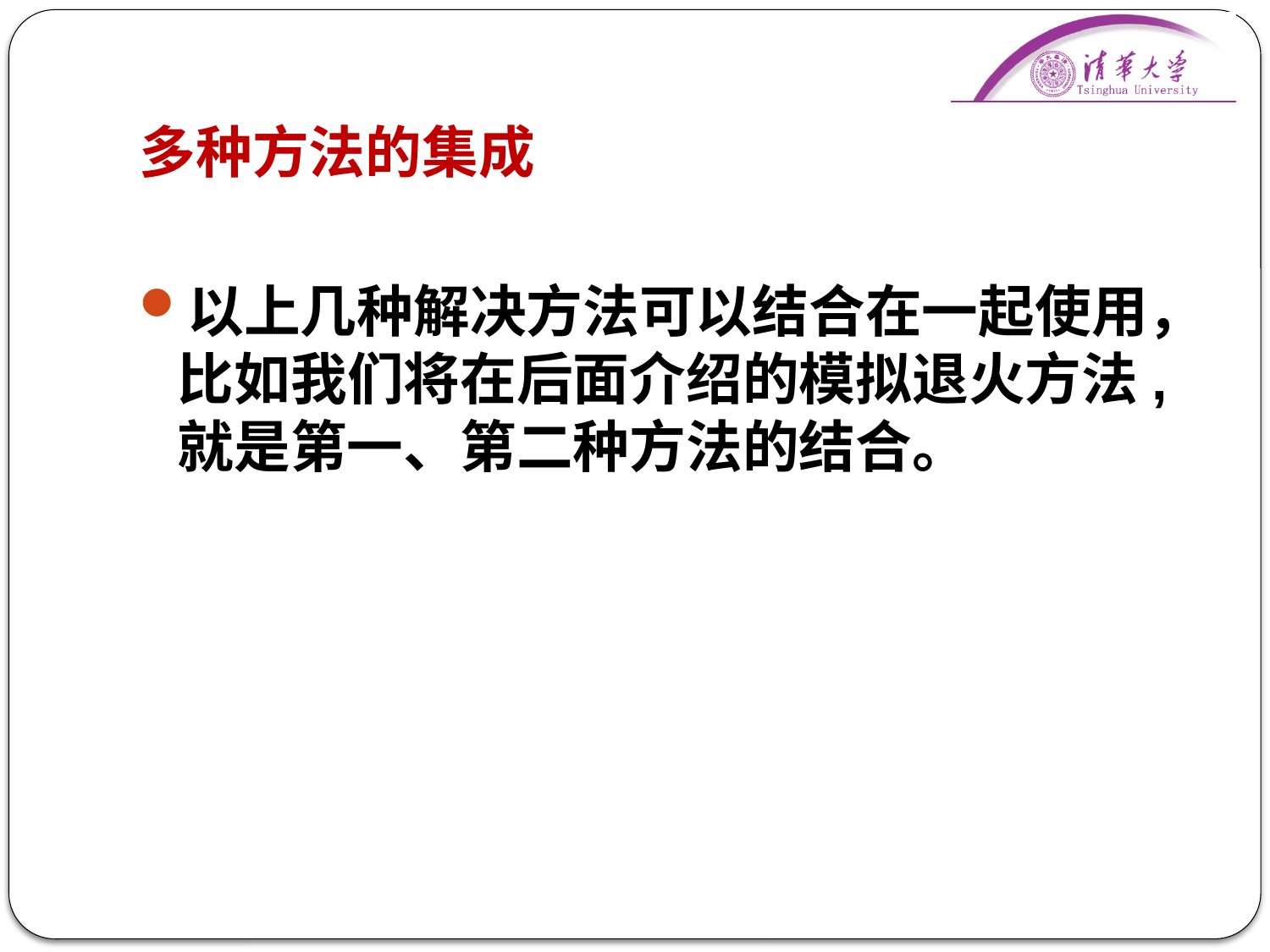

# 多种方法的集成
以上几种解决方法可以结合在一起使用，比如我们将在后面介绍的模拟退火方法,就是第一、第二种方法的结合。